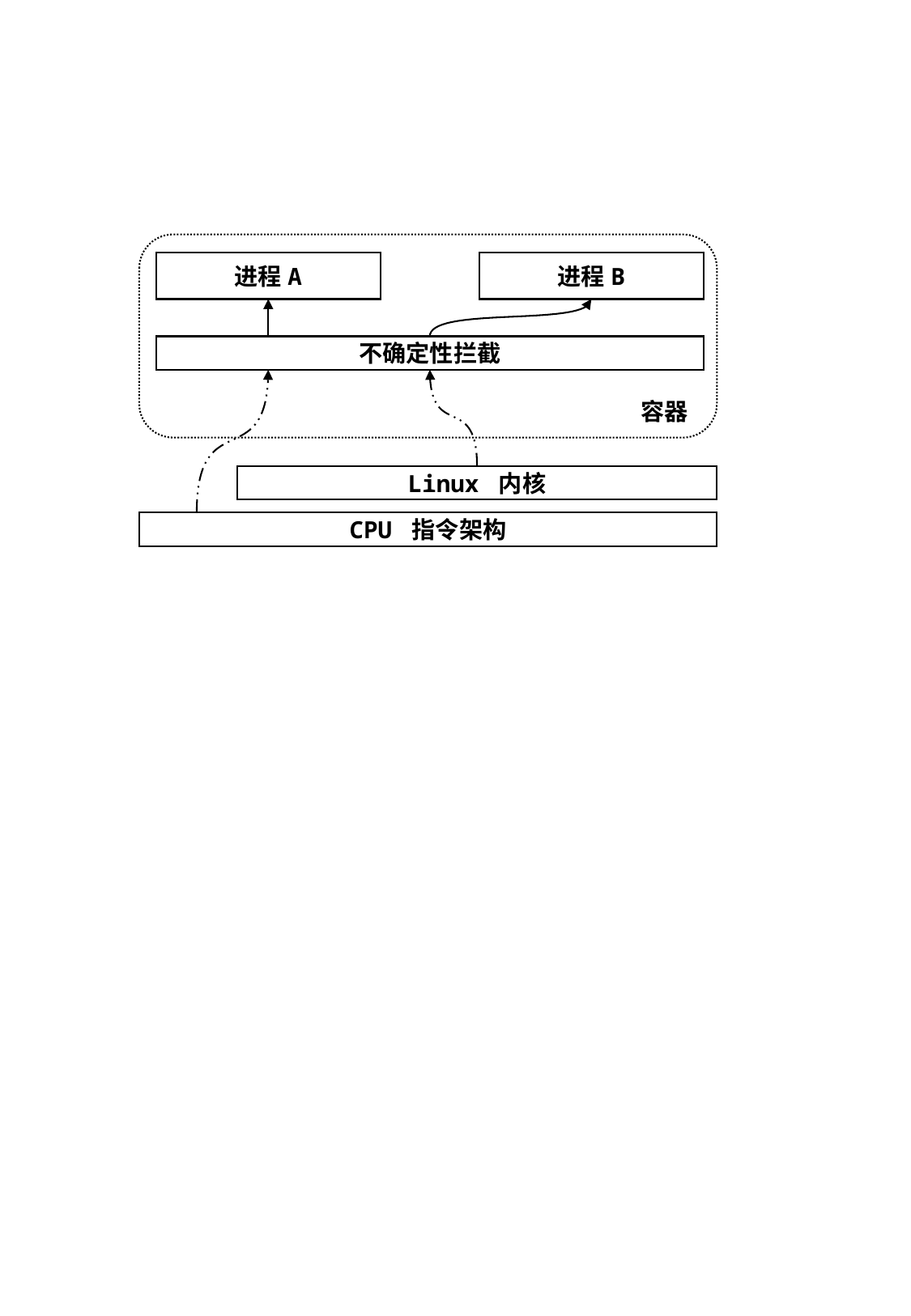

进程A
进程B
不确定性拦截
容器
Linux 内核
CPU 指令架构